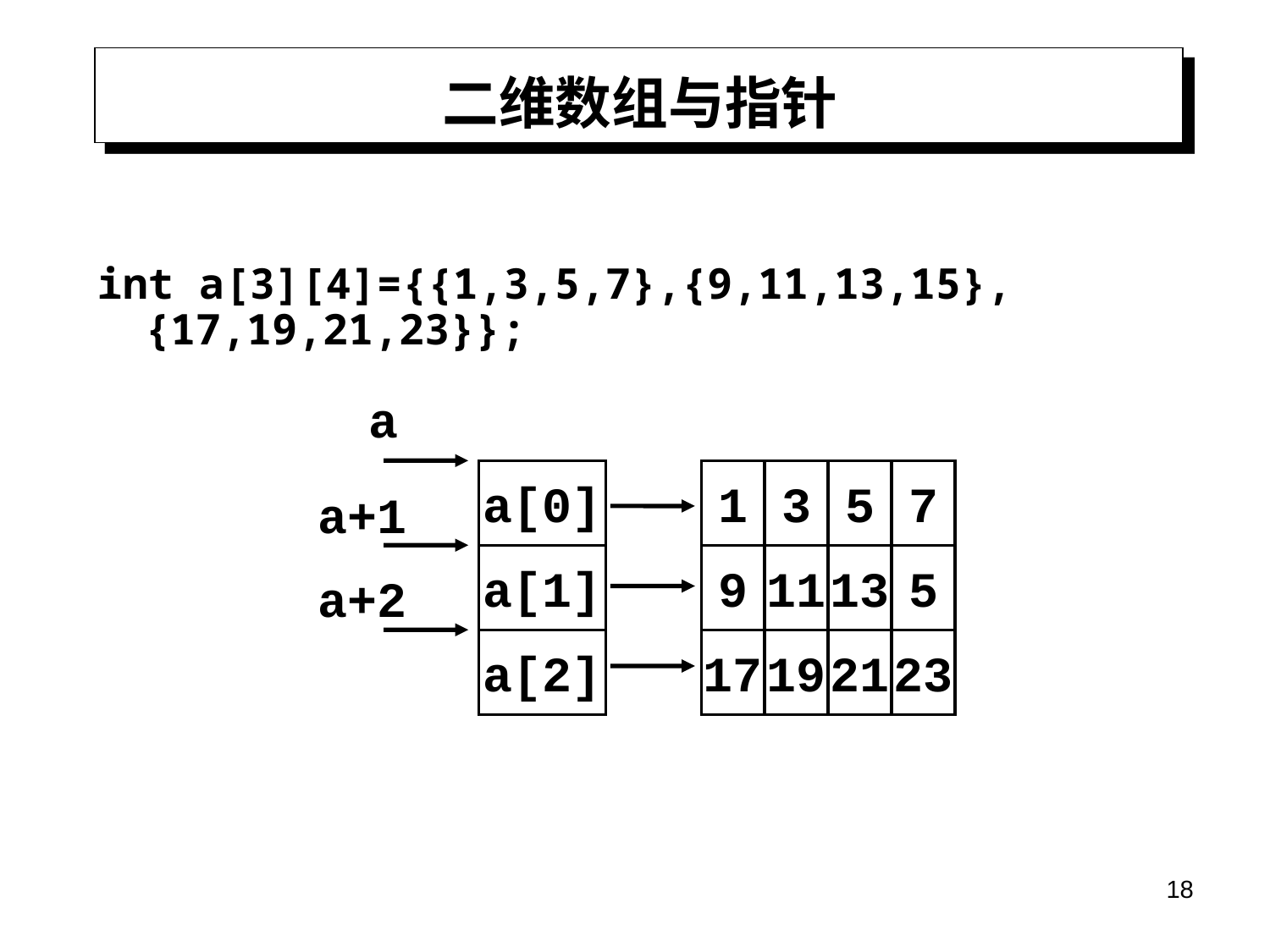

# 二维数组与指针
int a[3][4]={{1,3,5,7},{9,11,13,15},{17,19,21,23}};
a

a[0]
a[1]
a[2]
1
9
17
3
11
19
5
13
21
7
5
23
a+1

a+2

18